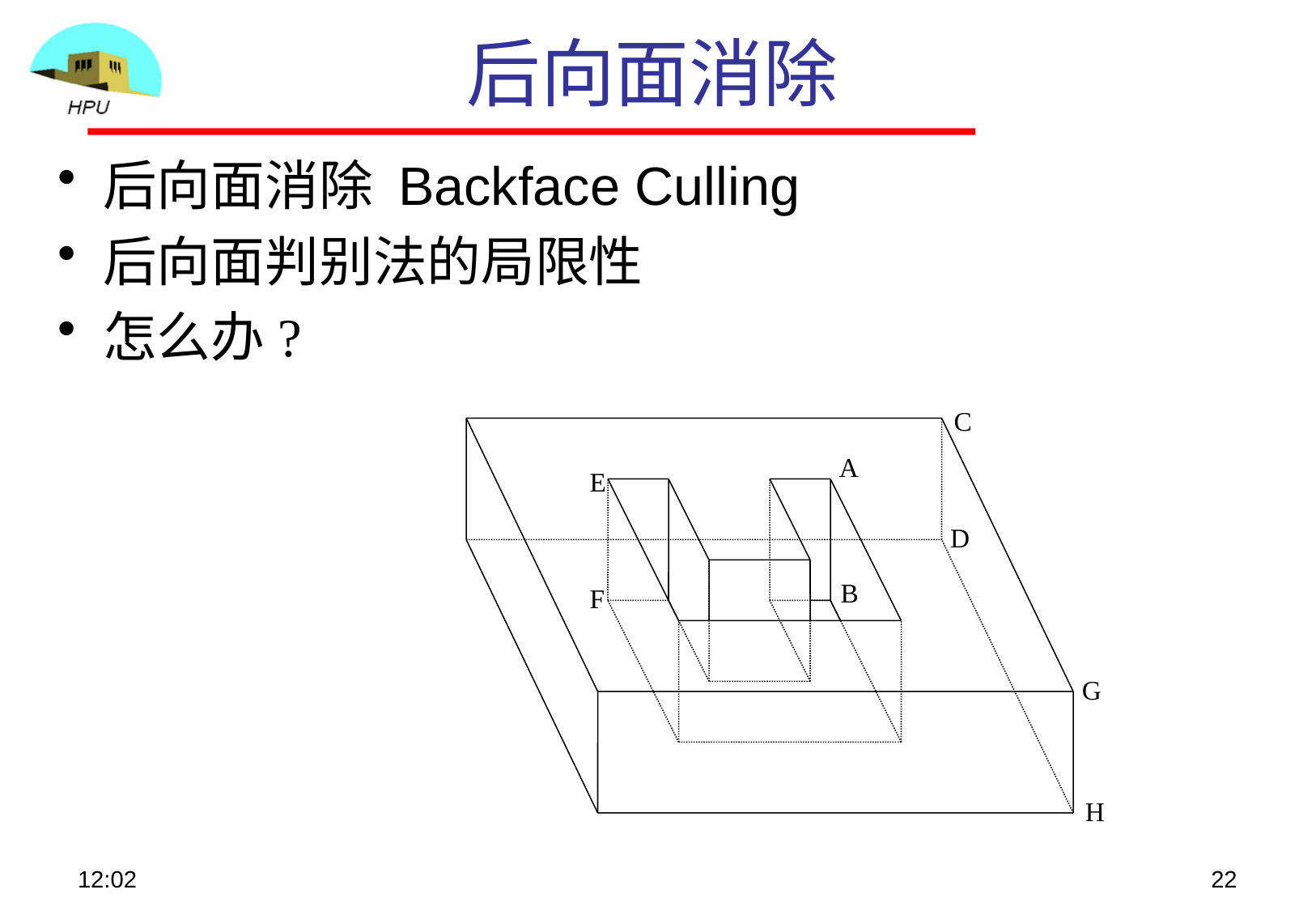

# 后向面消除
后向面消除 Backface Culling
后向面判别法的局限性
怎么办?

C

A
E

D

B
F

G

H

12:02
22